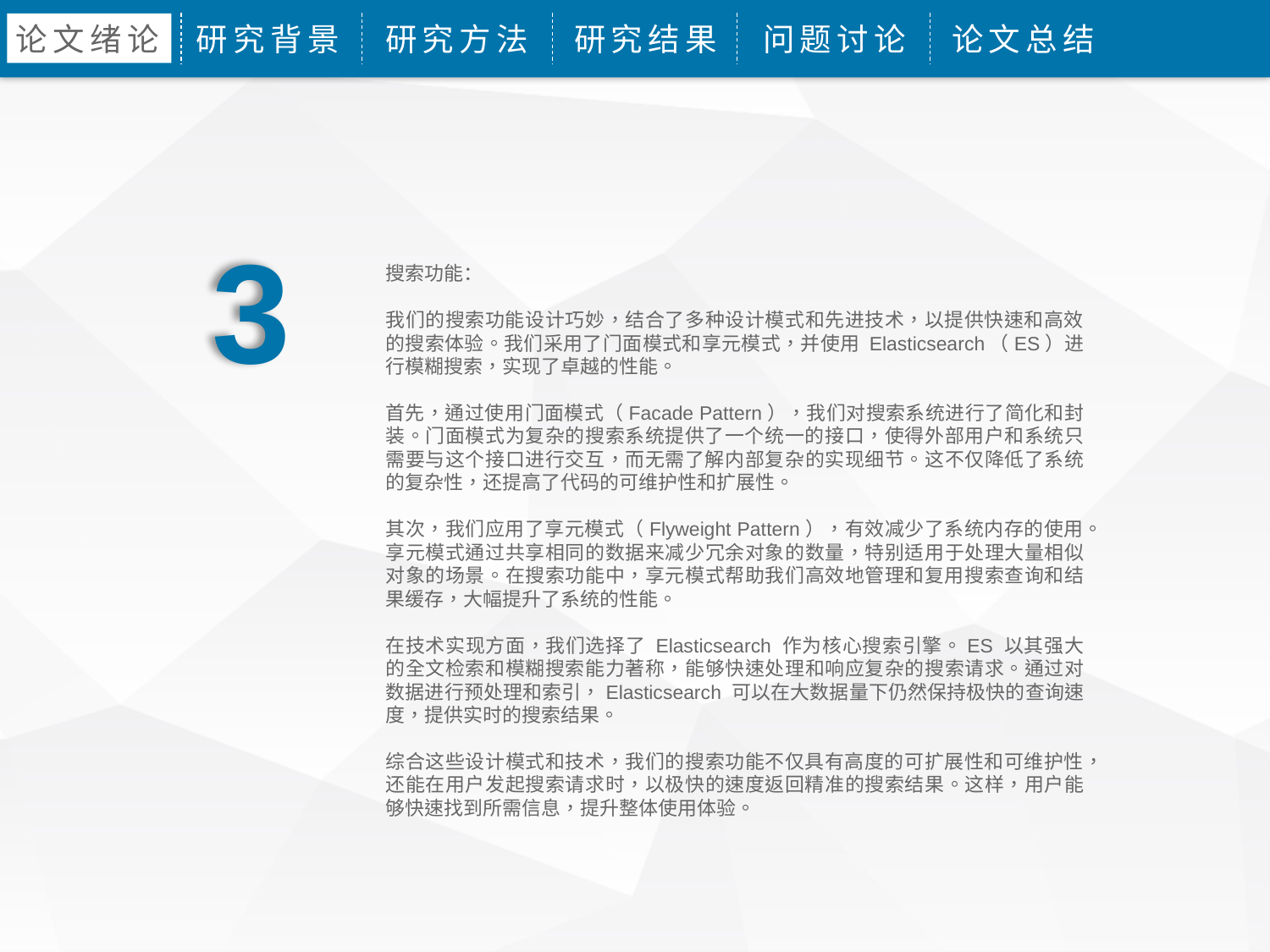

论文绪论
研究背景
研究方法
研究结果
问题讨论
论文总结

3
搜索功能：

我们的搜索功能设计巧妙，结合了多种设计模式和先进技术，以提供快速和高效的搜索体验。我们采用了门面模式和享元模式，并使用 Elasticsearch（ES）进行模糊搜索，实现了卓越的性能。

首先，通过使用门面模式（Facade Pattern），我们对搜索系统进行了简化和封装。门面模式为复杂的搜索系统提供了一个统一的接口，使得外部用户和系统只需要与这个接口进行交互，而无需了解内部复杂的实现细节。这不仅降低了系统的复杂性，还提高了代码的可维护性和扩展性。

其次，我们应用了享元模式（Flyweight Pattern），有效减少了系统内存的使用。享元模式通过共享相同的数据来减少冗余对象的数量，特别适用于处理大量相似对象的场景。在搜索功能中，享元模式帮助我们高效地管理和复用搜索查询和结果缓存，大幅提升了系统的性能。

在技术实现方面，我们选择了 Elasticsearch 作为核心搜索引擎。ES 以其强大的全文检索和模糊搜索能力著称，能够快速处理和响应复杂的搜索请求。通过对数据进行预处理和索引，Elasticsearch 可以在大数据量下仍然保持极快的查询速度，提供实时的搜索结果。

综合这些设计模式和技术，我们的搜索功能不仅具有高度的可扩展性和可维护性，还能在用户发起搜索请求时，以极快的速度返回精准的搜索结果。这样，用户能够快速找到所需信息，提升整体使用体验。